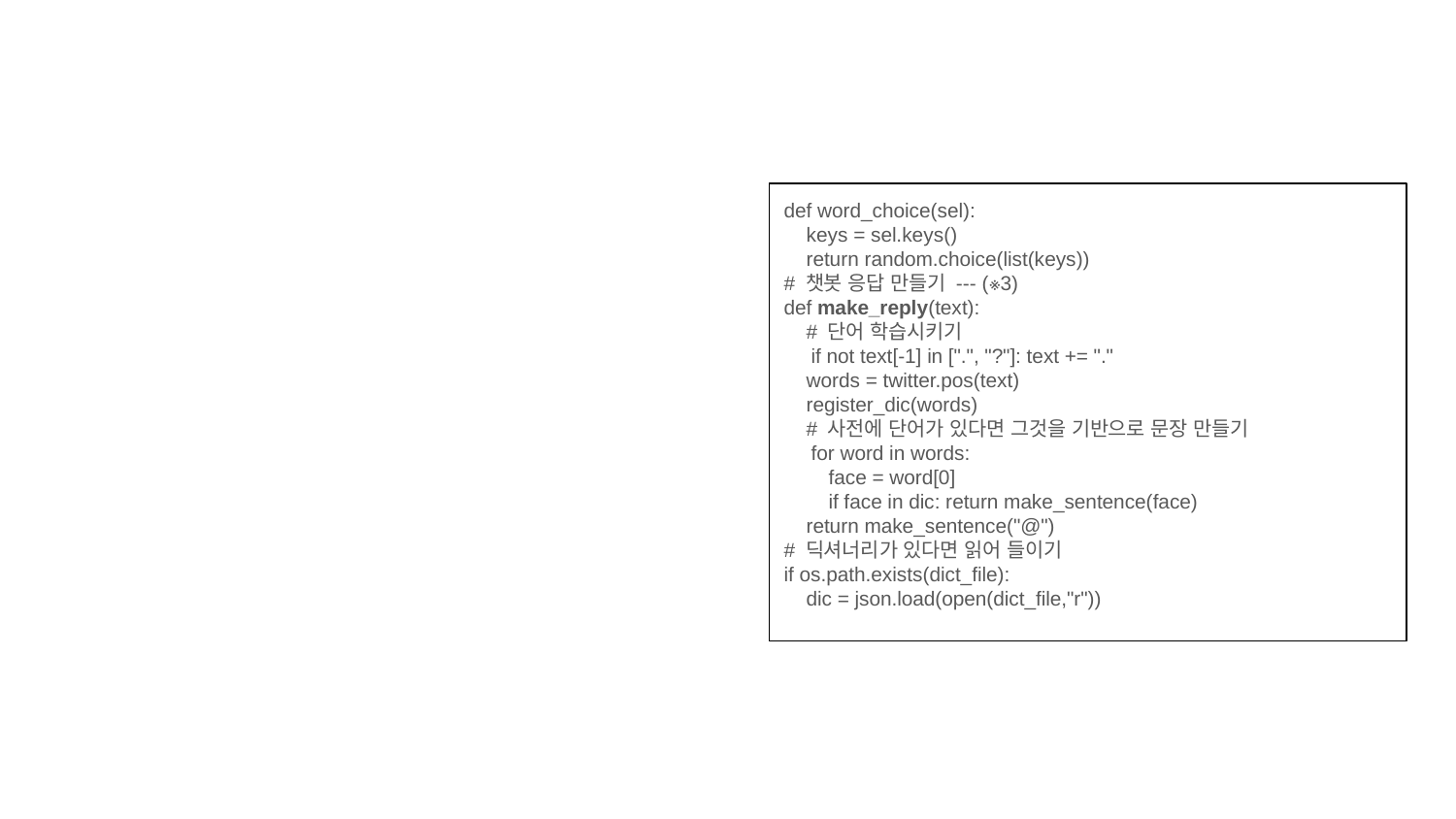

#

def word_choice(sel):
    keys = sel.keys()
    return random.choice(list(keys))
# 챗봇 응답 만들기 --- (※3)
def make_reply(text):
    # 단어 학습시키기
    if not text[-1] in [".", "?"]: text += "."
    words = twitter.pos(text)
    register_dic(words)
    # 사전에 단어가 있다면 그것을 기반으로 문장 만들기
    for word in words:
        face = word[0]
        if face in dic: return make_sentence(face)
    return make_sentence("@")
# 딕셔너리가 있다면 읽어 들이기
if os.path.exists(dict_file):
    dic = json.load(open(dict_file,"r"))